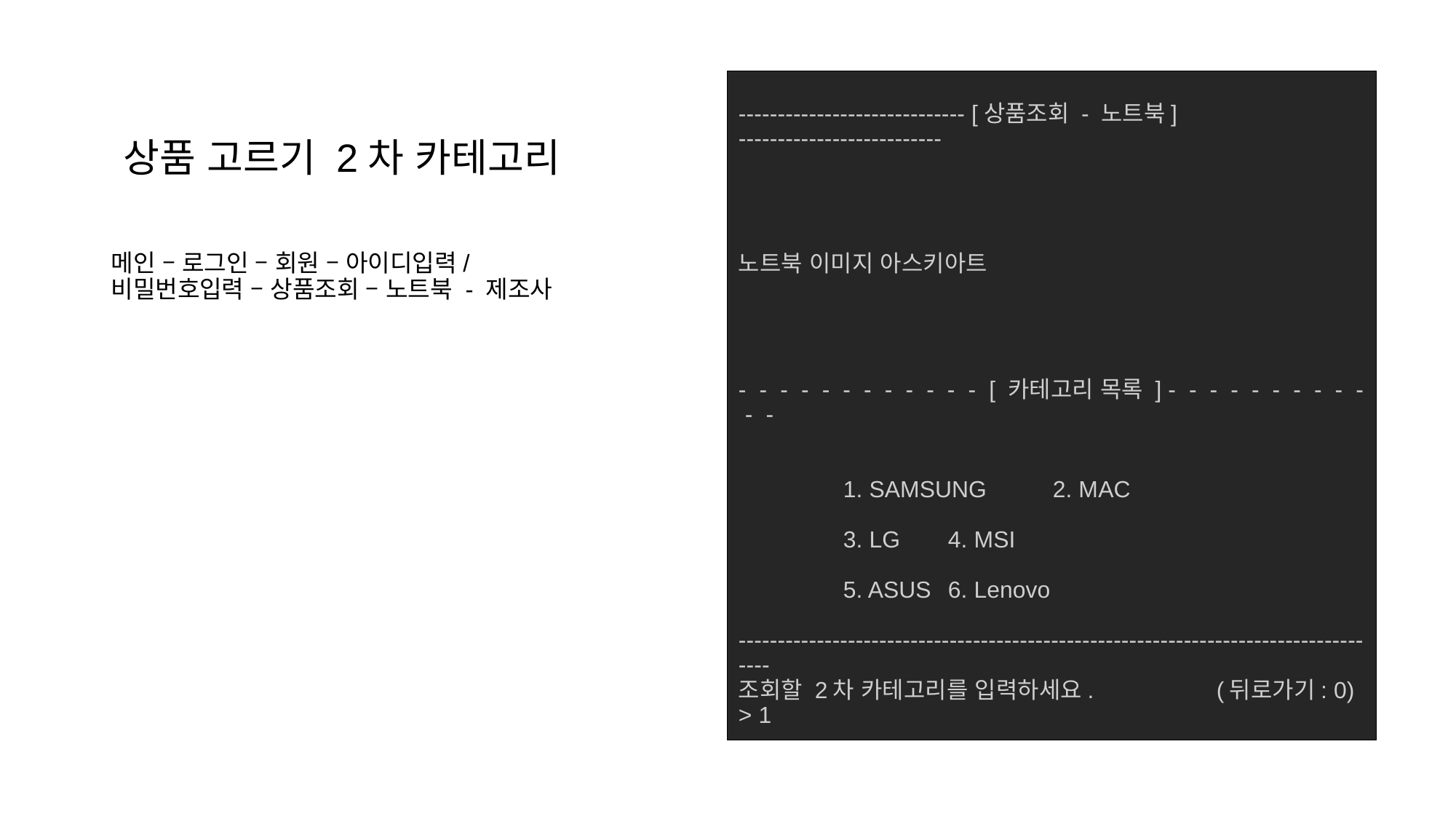

# ----------------------------- [상품조회 - 노트북] -------------------------- 노트북 이미지 아스키아트 -  -  -  -  -  -  -  -  -  -  -  -  [ 카테고리 목록 ] -  -  -  -  -  -  -  -  -  -  -  - 1. SAMSUNG	2. MAC 3. LG 		4. MSI 5. ASUS		6. Lenovo ------------------------------------------------------------------------------------ 조회할 2차 카테고리를 입력하세요. 	         (뒤로가기: 0) > 1
상품 고르기 2차 카테고리
메인 – 로그인 – 회원 – 아이디입력/비밀번호입력 – 상품조회 – 노트북 - 제조사